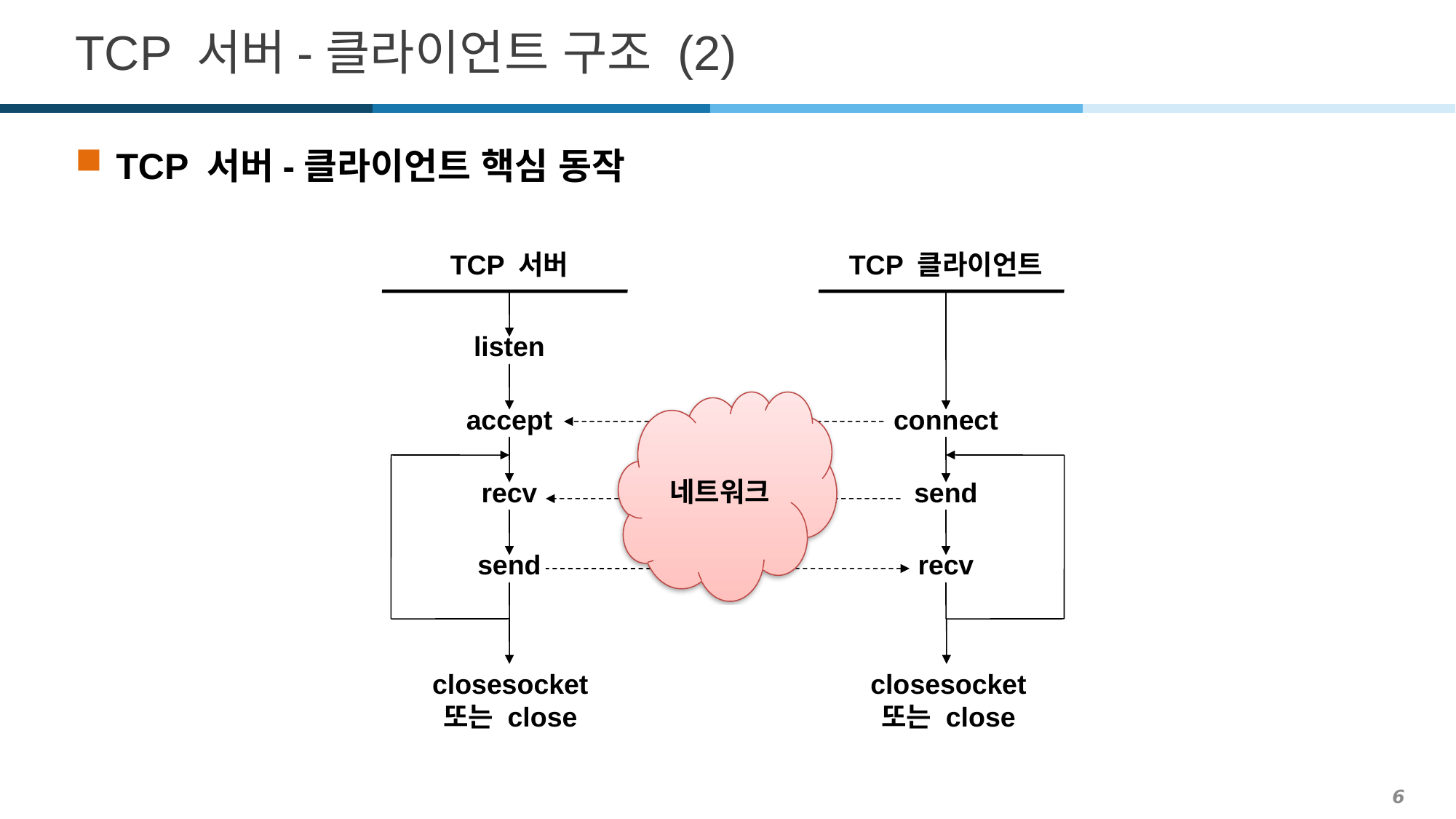

# TCP 서버-클라이언트 구조 (2)
TCP 서버-클라이언트 핵심 동작
TCP 서버
TCP 클라이언트

listen

네트워크
accept
connect

recv
send

send
recv

closesocket
또는 close
closesocket
또는 close